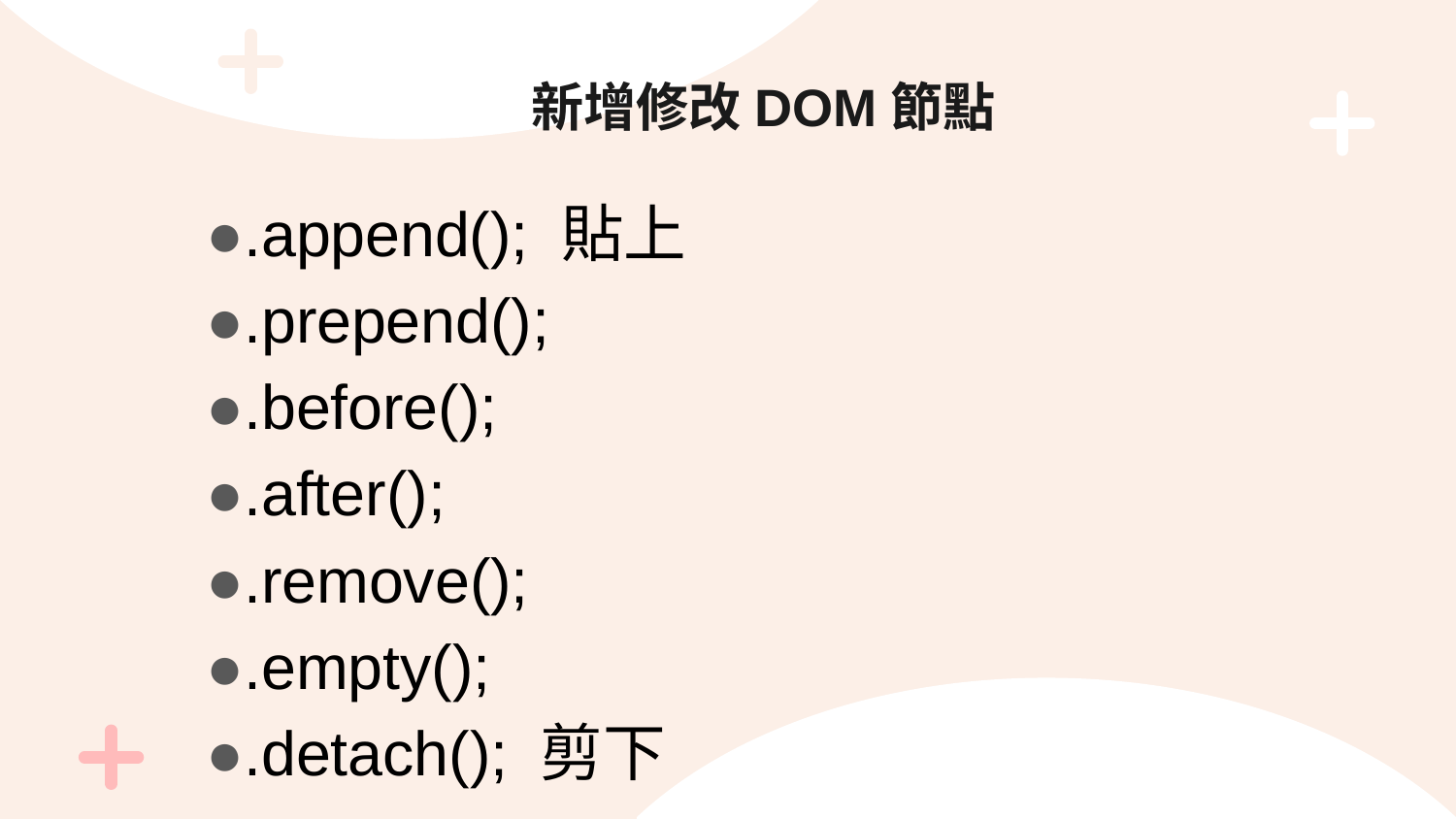

# 新增修改DOM節點
●.append(); 貼上
●.prepend();
●.before();
●.after();
●.remove();
●.empty();
●.detach(); 剪下